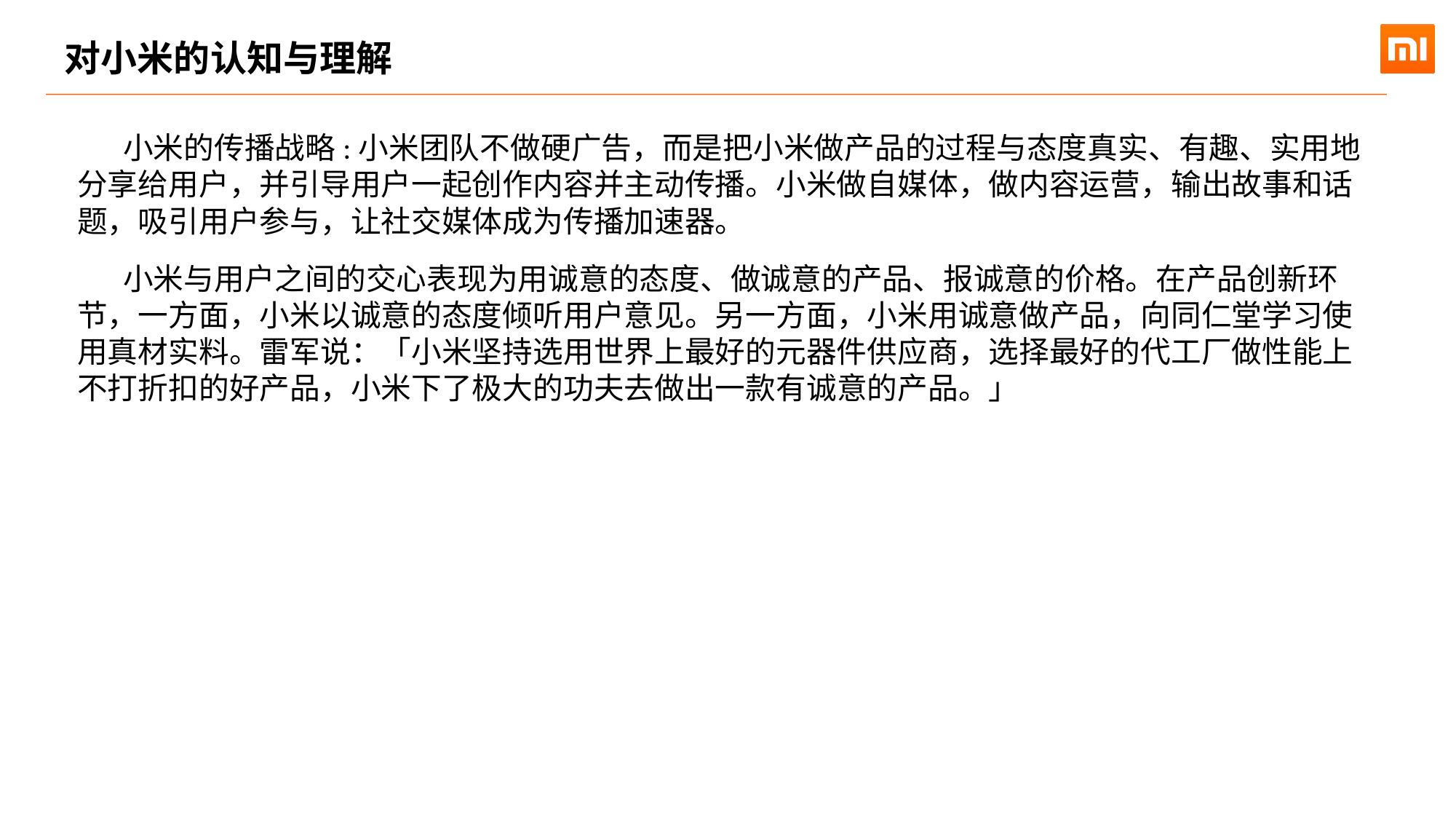

对小米的认知与理解
    小米的传播战略:小米团队不做硬广告，而是把小米做产品的过程与态度真实、有趣、实用地分享给用户，并引导用户一起创作内容并主动传播。小米做自媒体，做内容运营，输出故事和话题，吸引用户参与，让社交媒体成为传播加速器。
    小米与用户之间的交心表现为用诚意的态度、做诚意的产品、报诚意的价格。在产品创新环节，一方面，小米以诚意的态度倾听用户意见。另一方面，小米用诚意做产品，向同仁堂学习使用真材实料。雷军说：「小米坚持选用世界上最好的元器件供应商，选择最好的代工厂做性能上不打折扣的好产品，小米下了极大的功夫去做出一款有诚意的产品。」